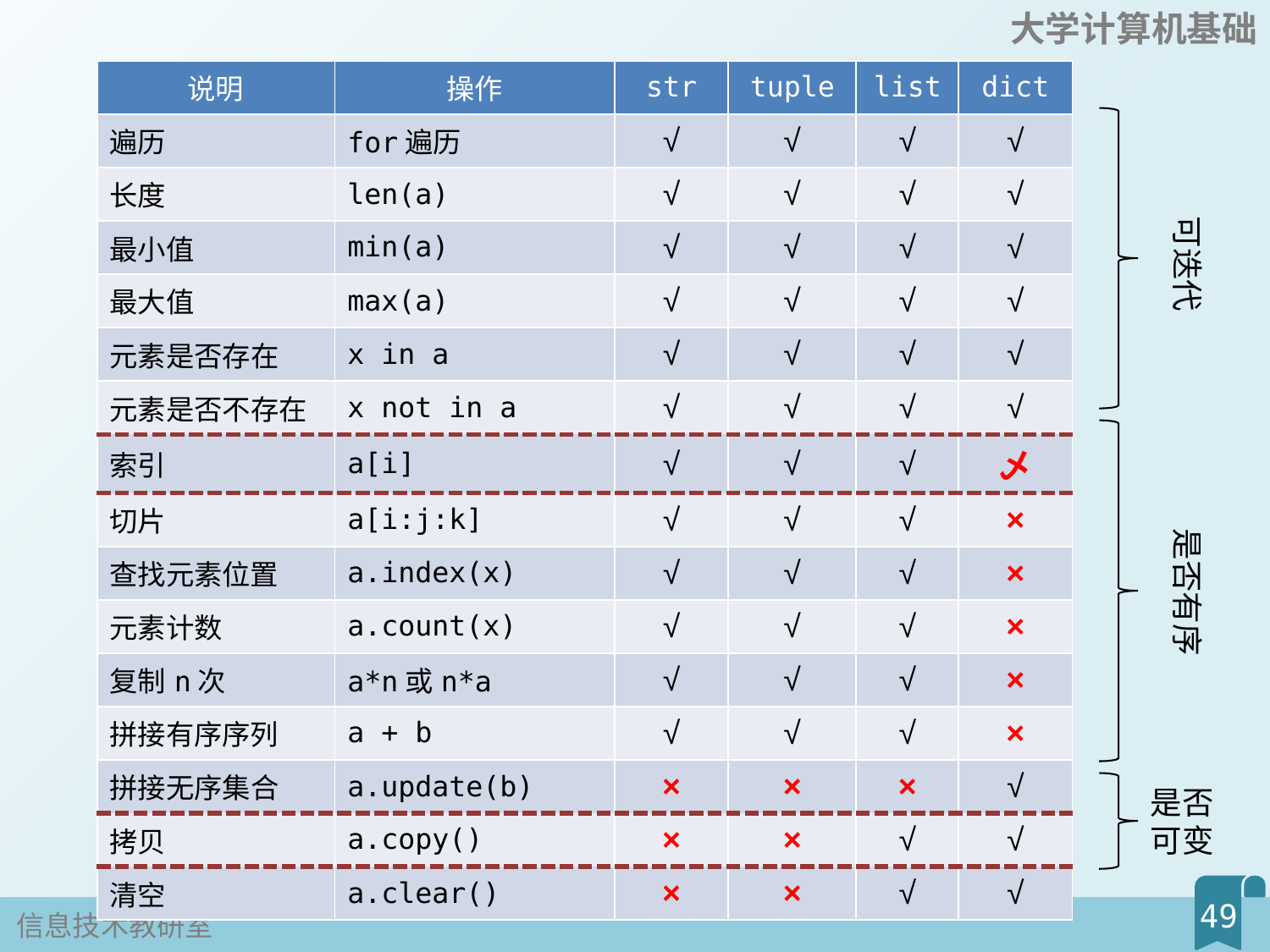

| 说明 | 操作 | str | tuple | list | dict |
| --- | --- | --- | --- | --- | --- |
| 遍历 | for遍历 | √ | √ | √ | √ |
| 长度 | len(a) | √ | √ | √ | √ |
| 最小值 | min(a) | √ | √ | √ | √ |
| 最大值 | max(a) | √ | √ | √ | √ |
| 元素是否存在 | x in a | √ | √ | √ | √ |
| 元素是否不存在 | x not in a | √ | √ | √ | √ |
| 索引 | a[i] | √ | √ | √ | 乄 |
| 切片 | a[i:j:k] | √ | √ | √ | × |
| 查找元素位置 | a.index(x) | √ | √ | √ | × |
| 元素计数 | a.count(x) | √ | √ | √ | × |
| 复制n次 | a\*n或n\*a | √ | √ | √ | × |
| 拼接有序序列 | a + b | √ | √ | √ | × |
| 拼接无序集合 | a.update(b) | × | × | × | √ |
| 拷贝 | a.copy() | × | × | √ | √ |
| 清空 | a.clear() | × | × | √ | √ |

可迭代

是否有序

是否可变
49